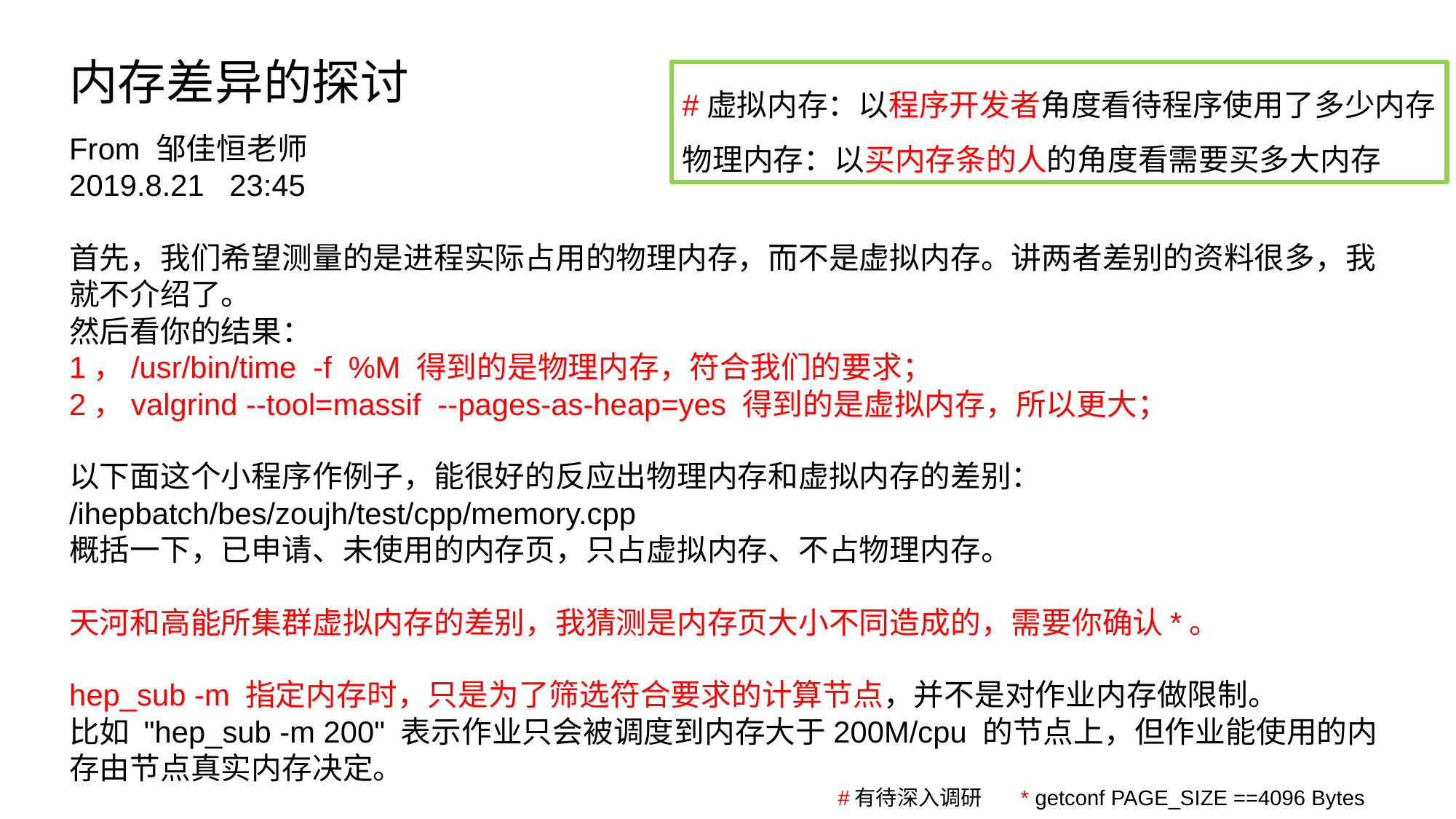

内存差异的探讨
#虚拟内存：以程序开发者角度看待程序使用了多少内存
物理内存：以买内存条的人的角度看需要买多大内存
From 邹佳恒老师
2019.8.21   23:45

首先，我们希望测量的是进程实际占用的物理内存，而不是虚拟内存。讲两者差别的资料很多，我就不介绍了。
然后看你的结果：
1，/usr/bin/time  -f  %M 得到的是物理内存，符合我们的要求；
2，valgrind --tool=massif  --pages-as-heap=yes 得到的是虚拟内存，所以更大；

以下面这个小程序作例子，能很好的反应出物理内存和虚拟内存的差别：
/ihepbatch/bes/zoujh/test/cpp/memory.cpp
概括一下，已申请、未使用的内存页，只占虚拟内存、不占物理内存。

天河和高能所集群虚拟内存的差别，我猜测是内存页大小不同造成的，需要你确认*。

hep_sub -m 指定内存时，只是为了筛选符合要求的计算节点，并不是对作业内存做限制。
比如 "hep_sub -m 200" 表示作业只会被调度到内存大于200M/cpu 的节点上，但作业能使用的内存由节点真实内存决定。
#有待深入调研       * getconf PAGE_SIZE ==4096 Bytes